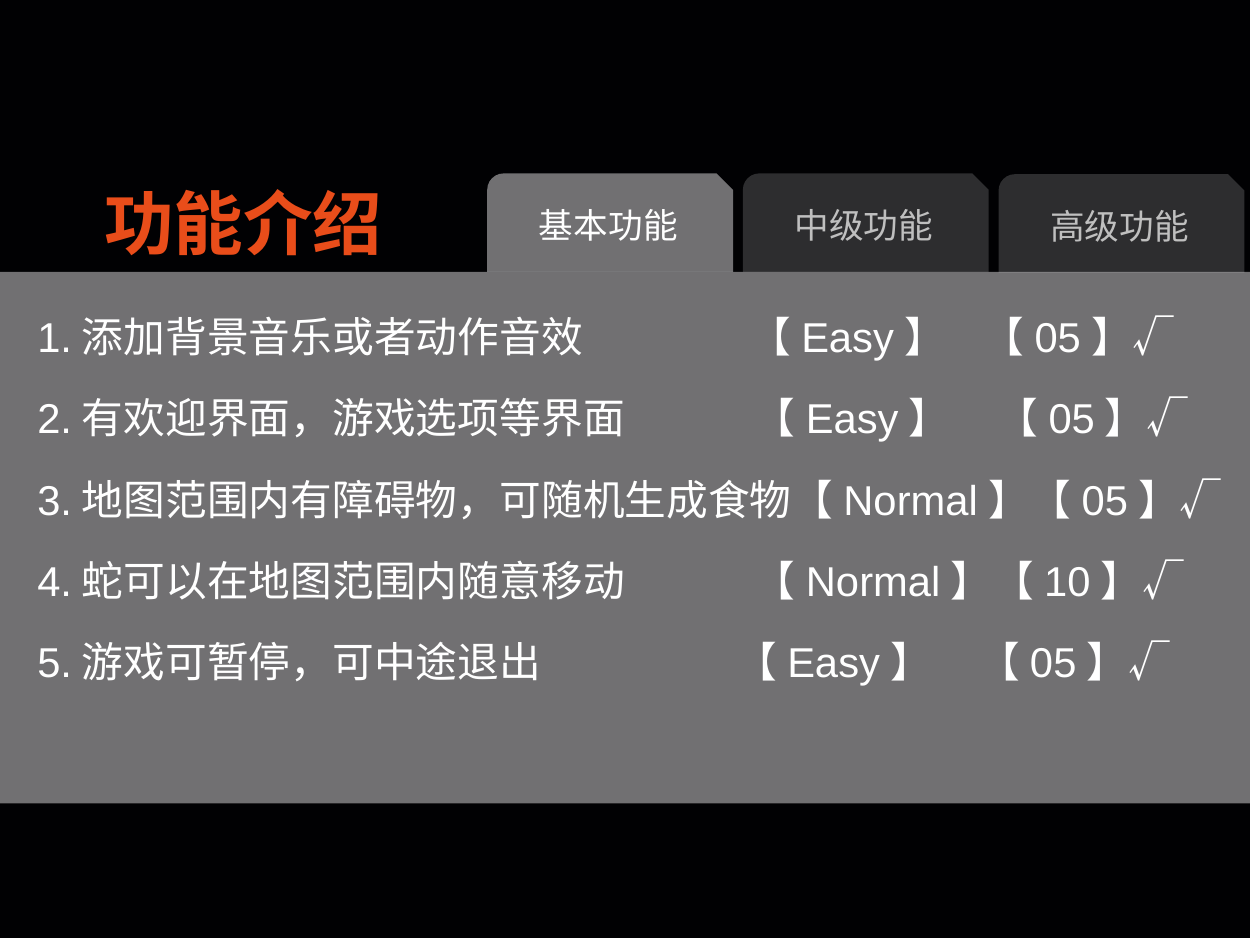

功能介绍
基本功能
中级功能
高级功能

1.添加背景音乐或者动作音效                  【Easy】    【05】√
2.有欢迎界面，游戏选项等界面              【Easy】     【05】√
3.地图范围内有障碍物，可随机生成食物【Normal】【05】√
4.蛇可以在地图范围内随意移动              【Normal】【10】√
5.游戏可暂停，可中途退出                     【Easy】     【05】√